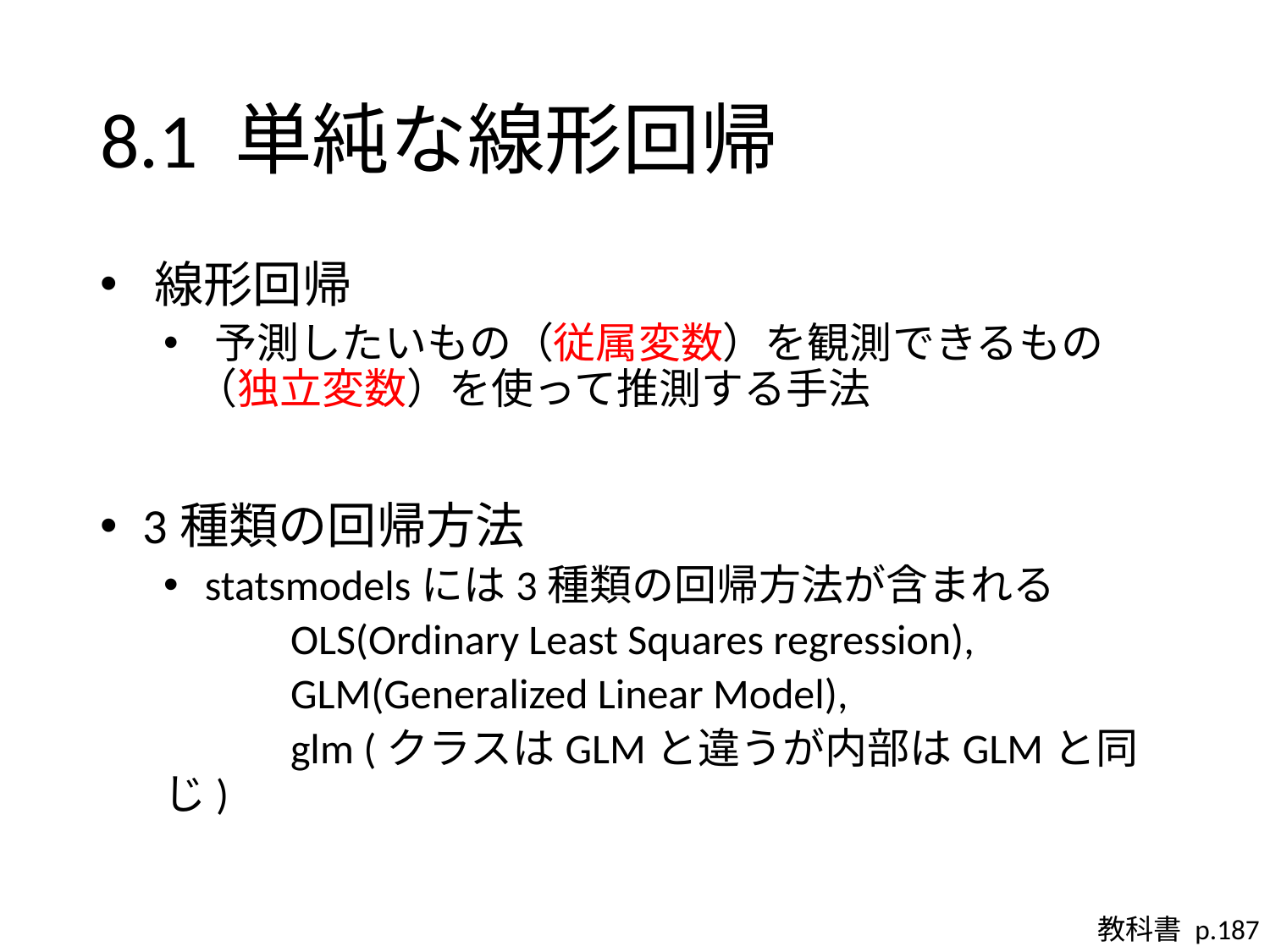

# 8.1 単純な線形回帰
 線形回帰
 予測したいもの（従属変数）を観測できるもの（独立変数）を使って推測する手法

 3種類の回帰方法
 statsmodelsには3種類の回帰方法が含まれる
	OLS(Ordinary Least Squares regression),
	GLM(Generalized Linear Model),
	glm (クラスはGLMと違うが内部はGLMと同じ)
教科書 p.187